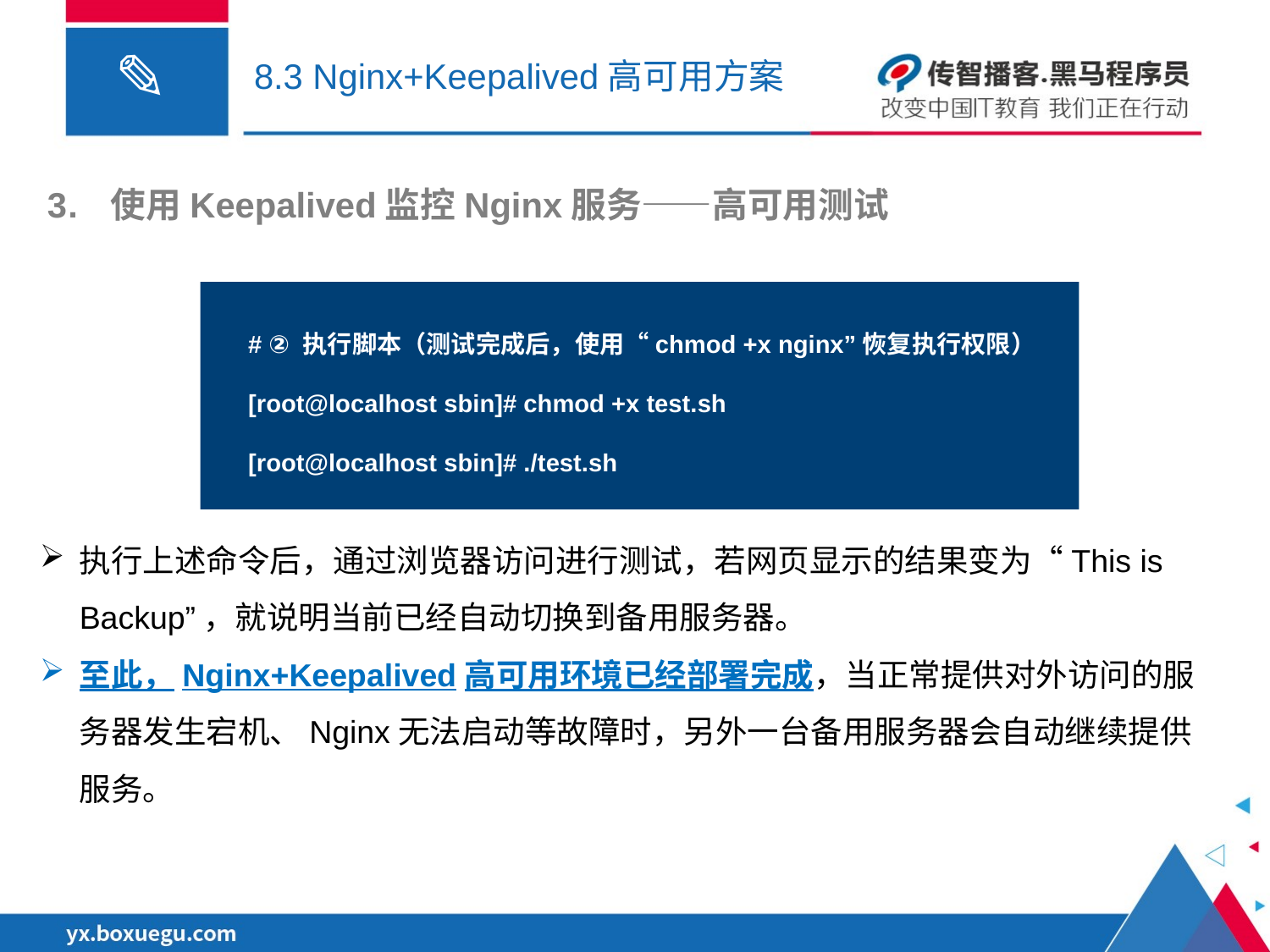

# 8.3 Nginx+Keepalived高可用方案
使用Keepalived监控Nginx服务——高可用测试

# ② 执行脚本（测试完成后，使用“chmod +x nginx”恢复执行权限）
[root@localhost sbin]# chmod +x test.sh
[root@localhost sbin]# ./test.sh
执行上述命令后，通过浏览器访问进行测试，若网页显示的结果变为“This is Backup”，就说明当前已经自动切换到备用服务器。
至此，Nginx+Keepalived高可用环境已经部署完成，当正常提供对外访问的服务器发生宕机、Nginx无法启动等故障时，另外一台备用服务器会自动继续提供服务。